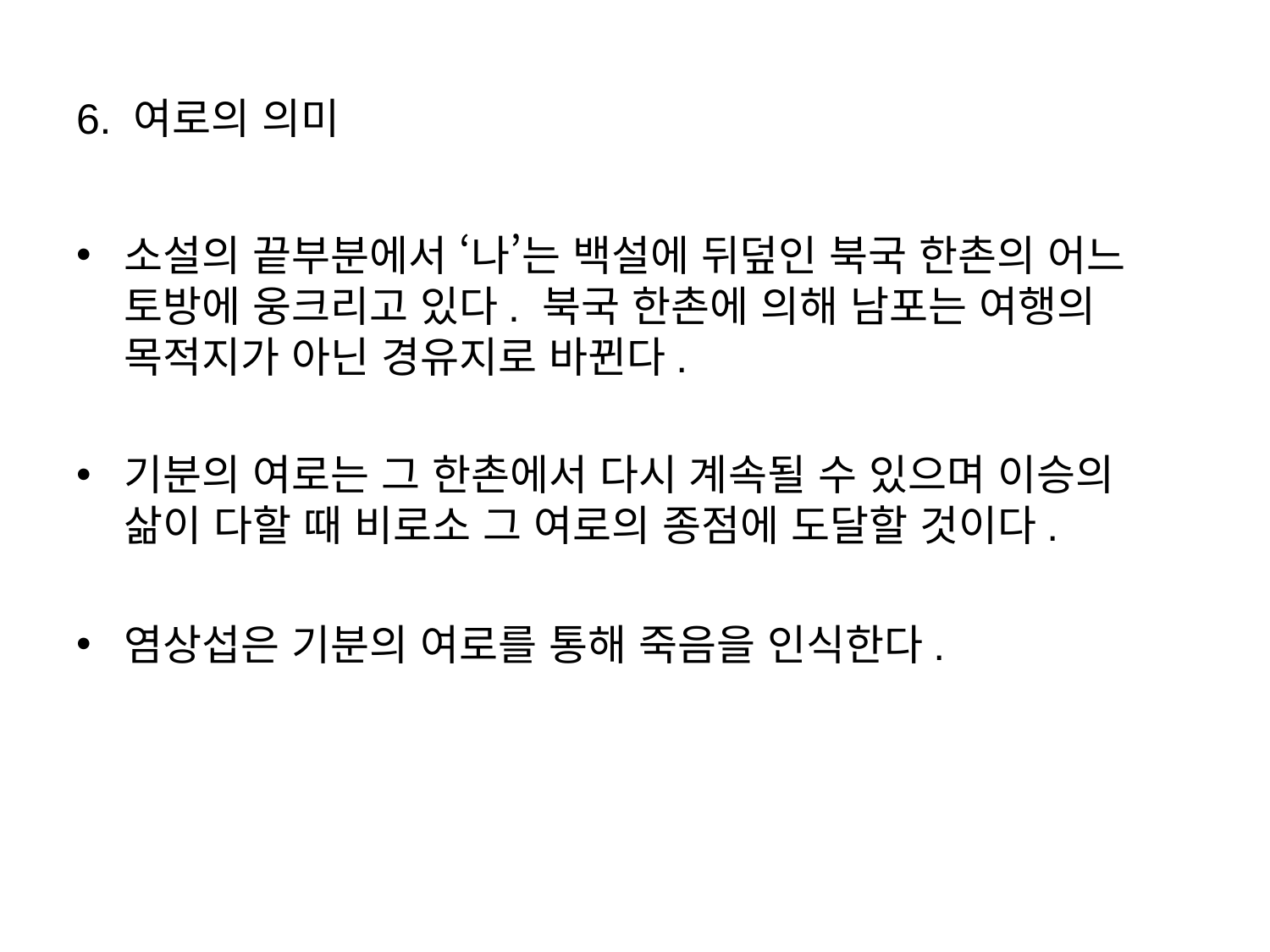

# 6. 여로의 의미
소설의 끝부분에서 ‘나’는 백설에 뒤덮인 북국 한촌의 어느 토방에 웅크리고 있다. 북국 한촌에 의해 남포는 여행의 목적지가 아닌 경유지로 바뀐다.

기분의 여로는 그 한촌에서 다시 계속될 수 있으며 이승의 삶이 다할 때 비로소 그 여로의 종점에 도달할 것이다.

염상섭은 기분의 여로를 통해 죽음을 인식한다.